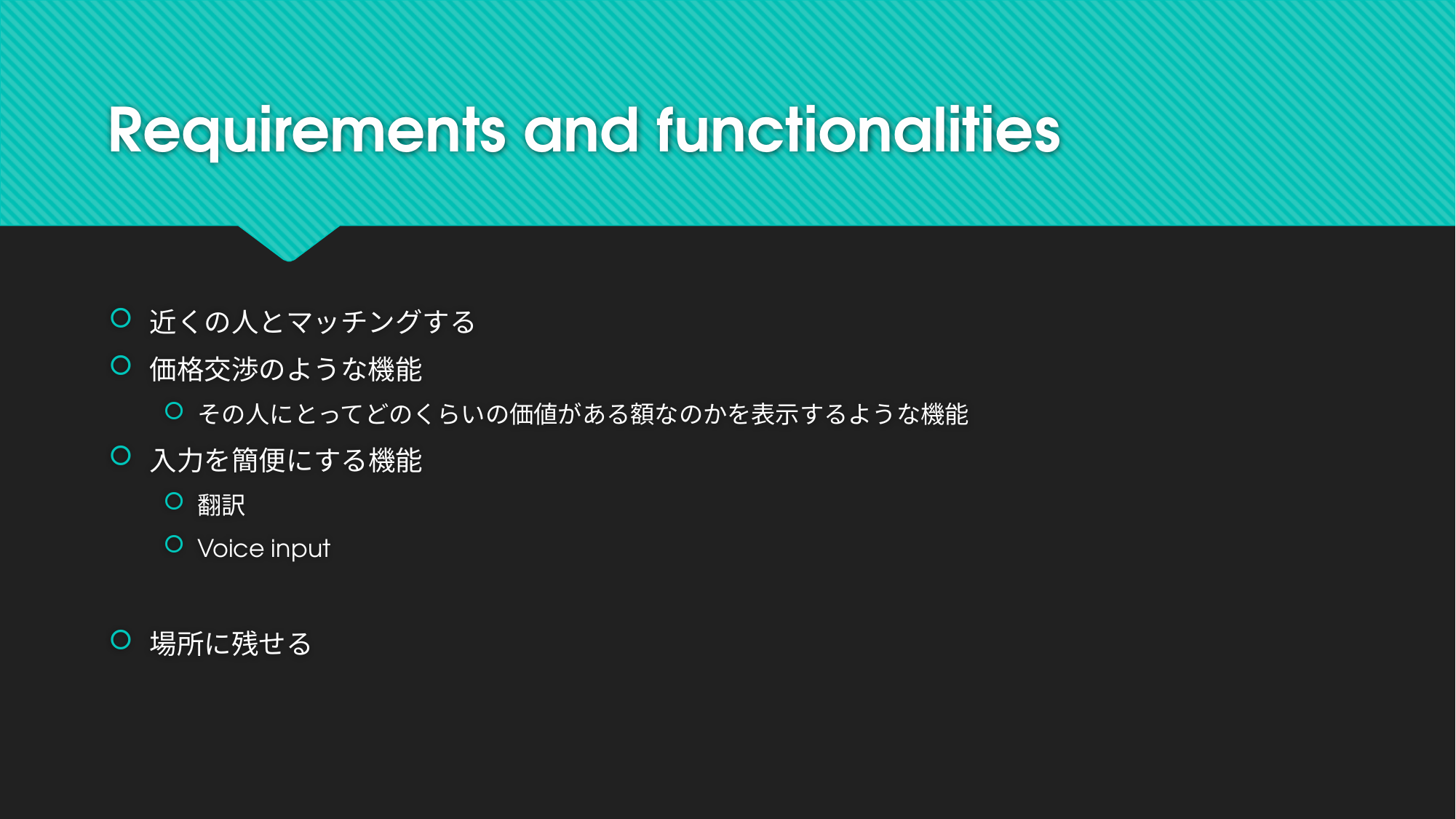

# Requirements and functionalities
近くの人とマッチングする
価格交渉のような機能
その人にとってどのくらいの価値がある額なのかを表示するような機能
入力を簡便にする機能
翻訳
Voice input

場所に残せる